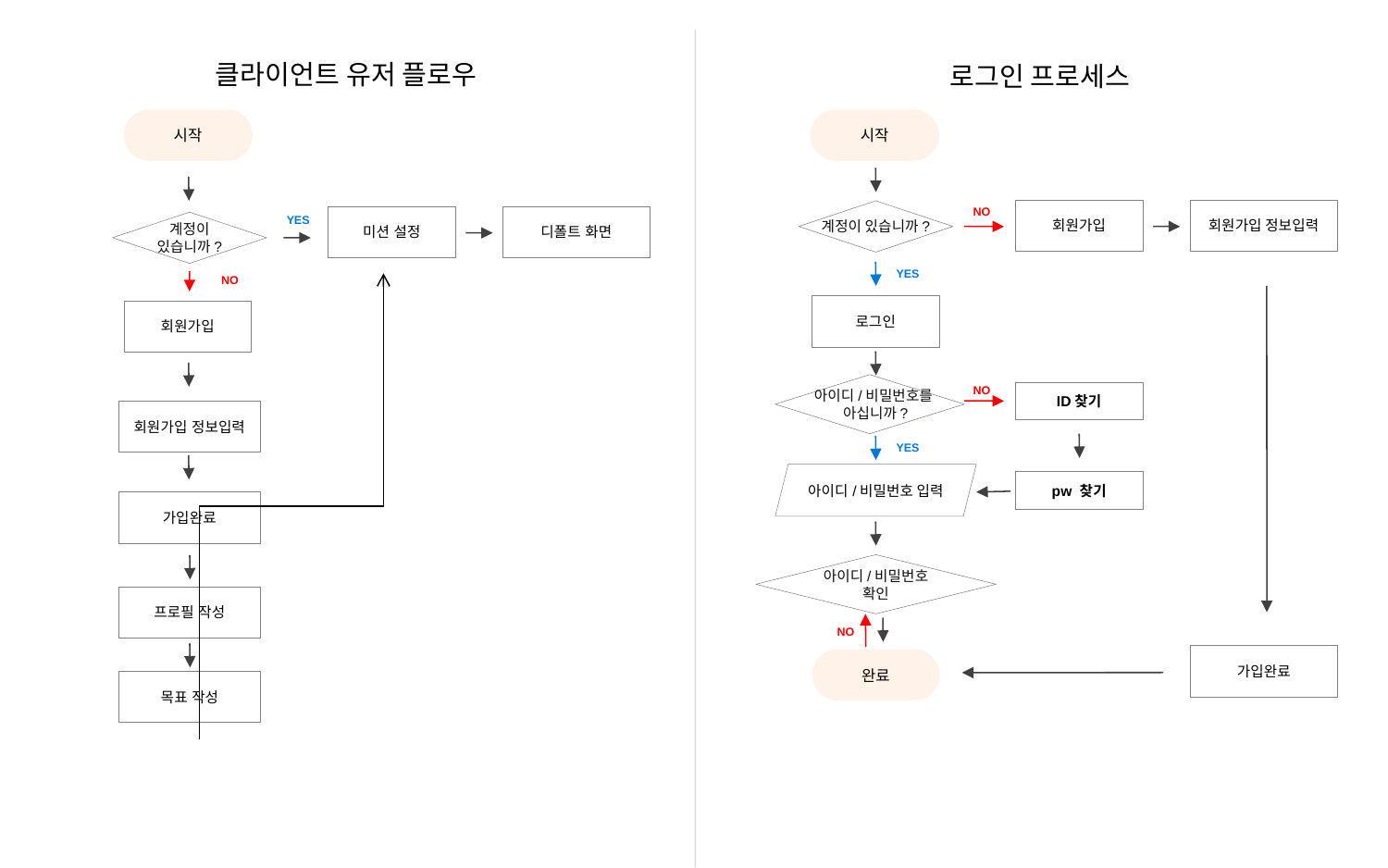

클라이언트 유저 플로우
로그인 프로세스
시작
시작

NO
회원가입
회원가입 정보입력
계정이 있습니까?
YES
미션 설정
디폴트 화면
계정이
있습니까?

YES

NO

로그인
회원가입

 아이디/비밀번호를
  아십니까?
NO
ID찾기
회원가입 정보입력

YES

아이디/비밀번호 입력
pw 찾기

가입완료

아이디/비밀번호
확인

프로필 작성
NO

가입완료
완료
목표 작성